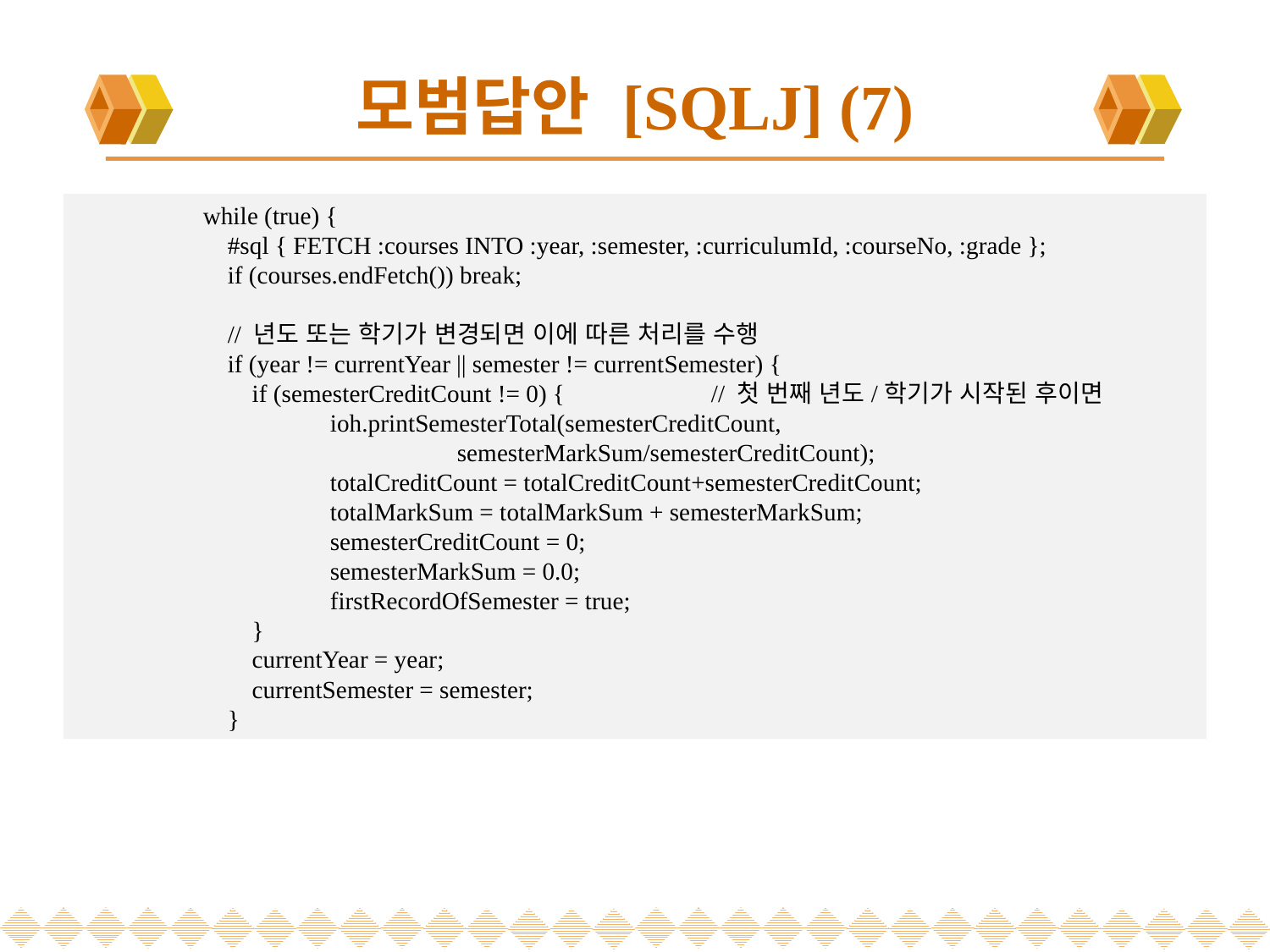

# 모범답안 [SQLJ] (7)
	while (true) {
	    #sql { FETCH :courses INTO :year, :semester, :curriculumId, :courseNo, :grade };
	    if (courses.endFetch()) break;

	    // 년도 또는 학기가 변경되면 이에 따른 처리를 수행
	    if (year != currentYear || semester != currentSemester) {
	        if (semesterCreditCount != 0) {		// 첫 번째 년도/학기가 시작된 후이면
		ioh.printSemesterTotal(semesterCreditCount,
			semesterMarkSum/semesterCreditCount);
		totalCreditCount = totalCreditCount+semesterCreditCount;
		totalMarkSum = totalMarkSum + semesterMarkSum;
		semesterCreditCount = 0;
		semesterMarkSum = 0.0;
		firstRecordOfSemester = true;
	        }
	        currentYear = year;
	        currentSemester = semester;
	    }